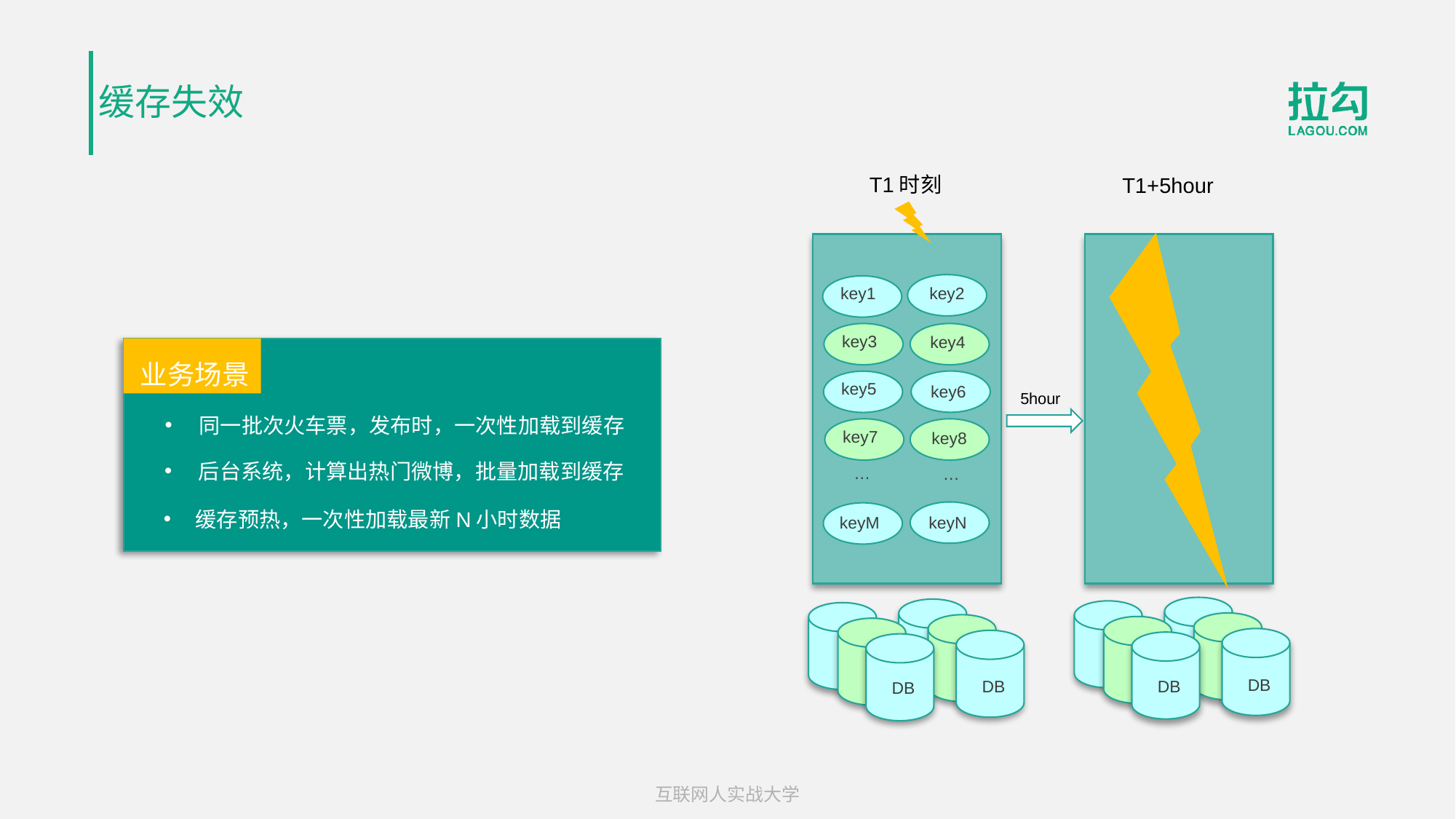

缓存失效
T1时刻
T1+5hour

key2
key1

key3
key4
业务场景

key5
key6
5hour
同一批次火车票，发布时，一次性加载到缓存

key7
key8
后台系统，计算出热门微博，批量加载到缓存
…
…
缓存预热，一次性加载最新N小时数据

keyM
keyN

DB
DB

DB
DB